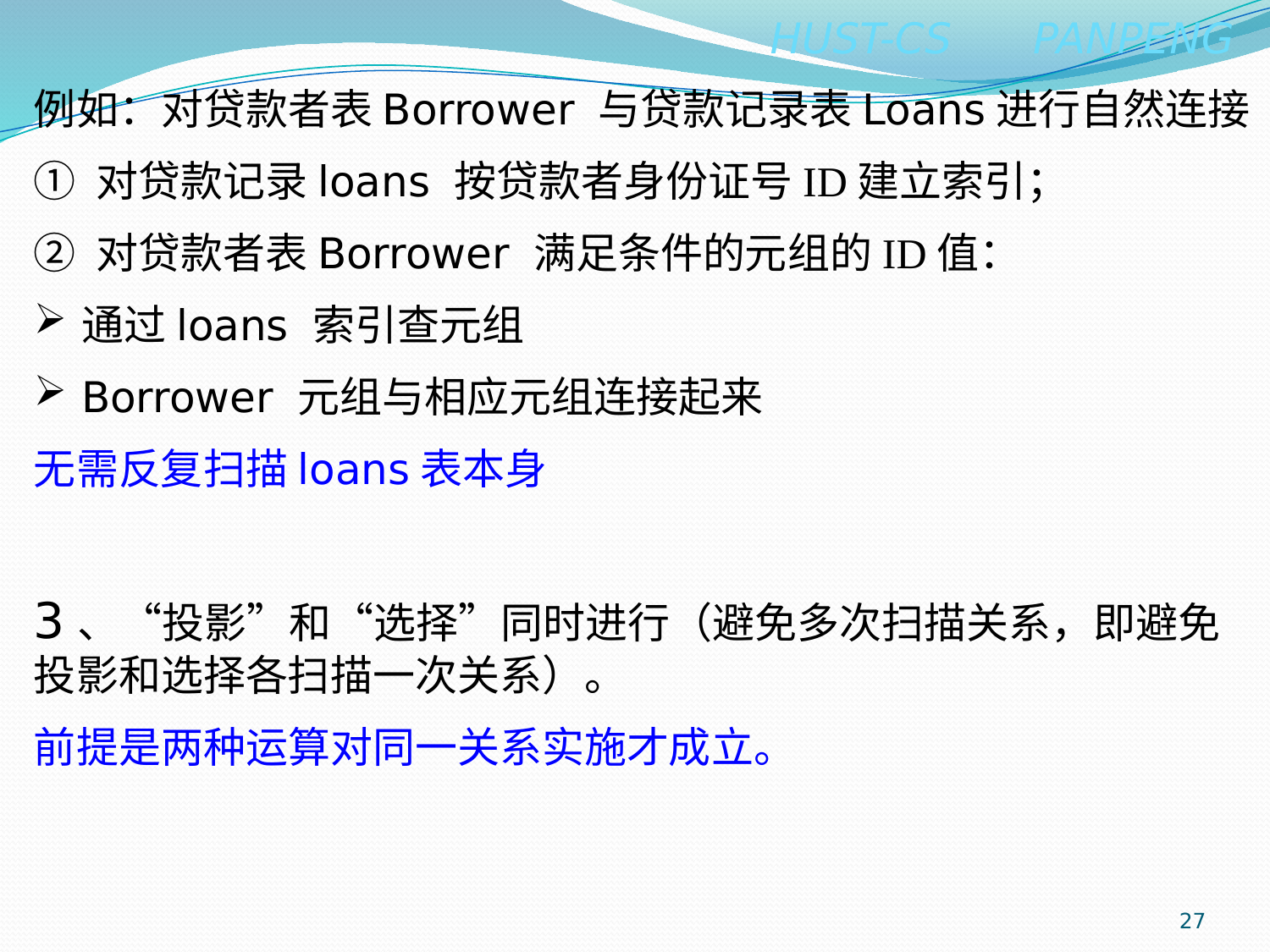

例如：对贷款者表Borrower 与贷款记录表Loans进行自然连接
① 对贷款记录loans 按贷款者身份证号ID建立索引；
② 对贷款者表Borrower 满足条件的元组的ID值：
通过loans 索引查元组
Borrower 元组与相应元组连接起来
无需反复扫描loans表本身

3、“投影”和“选择”同时进行（避免多次扫描关系，即避免投影和选择各扫描一次关系）。
前提是两种运算对同一关系实施才成立。
27